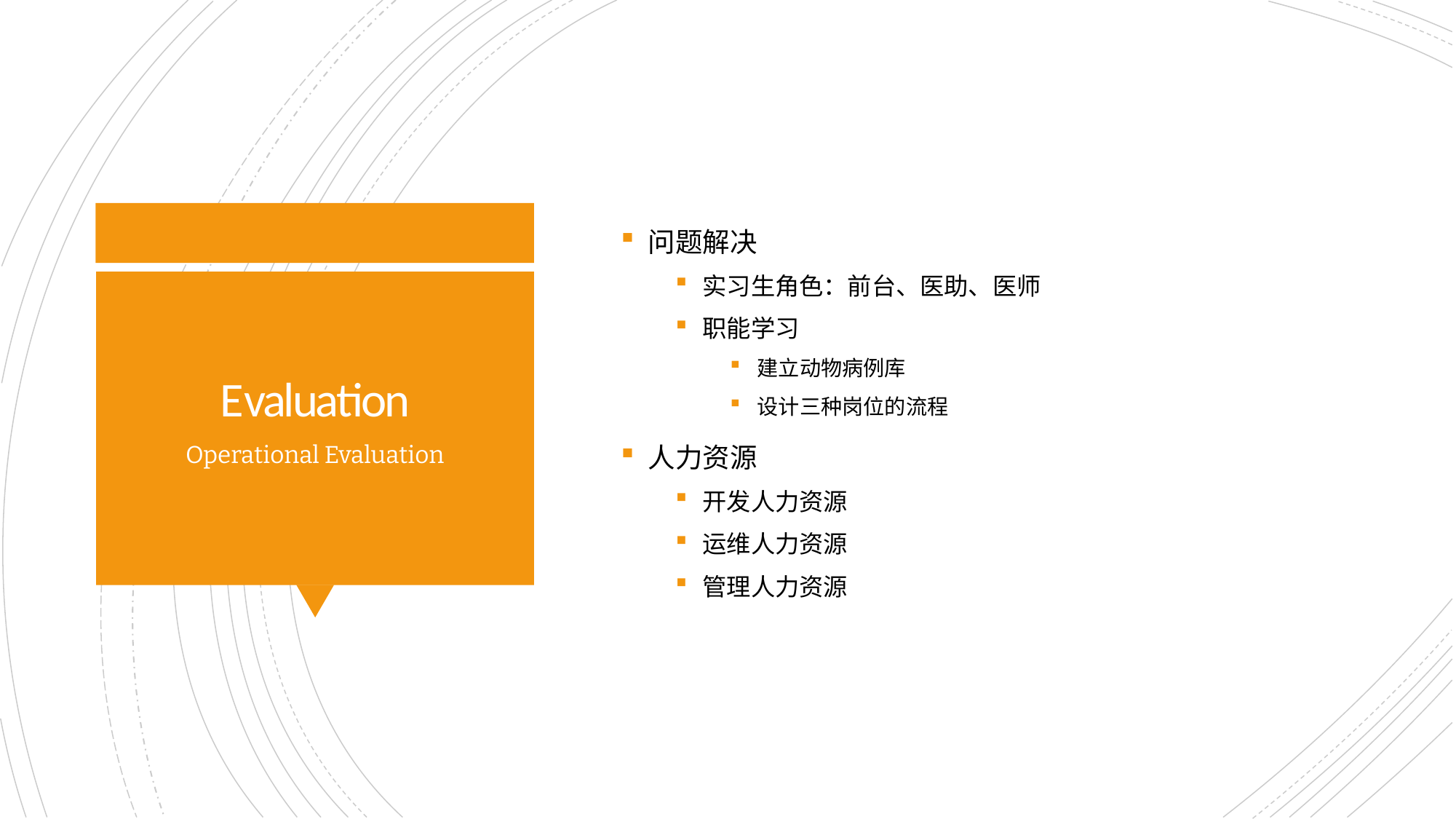

问题解决
实习生角色：前台、医助、医师
职能学习
建立动物病例库
设计三种岗位的流程
人力资源
开发人力资源
运维人力资源
管理人力资源
# Evaluation
Operational Evaluation